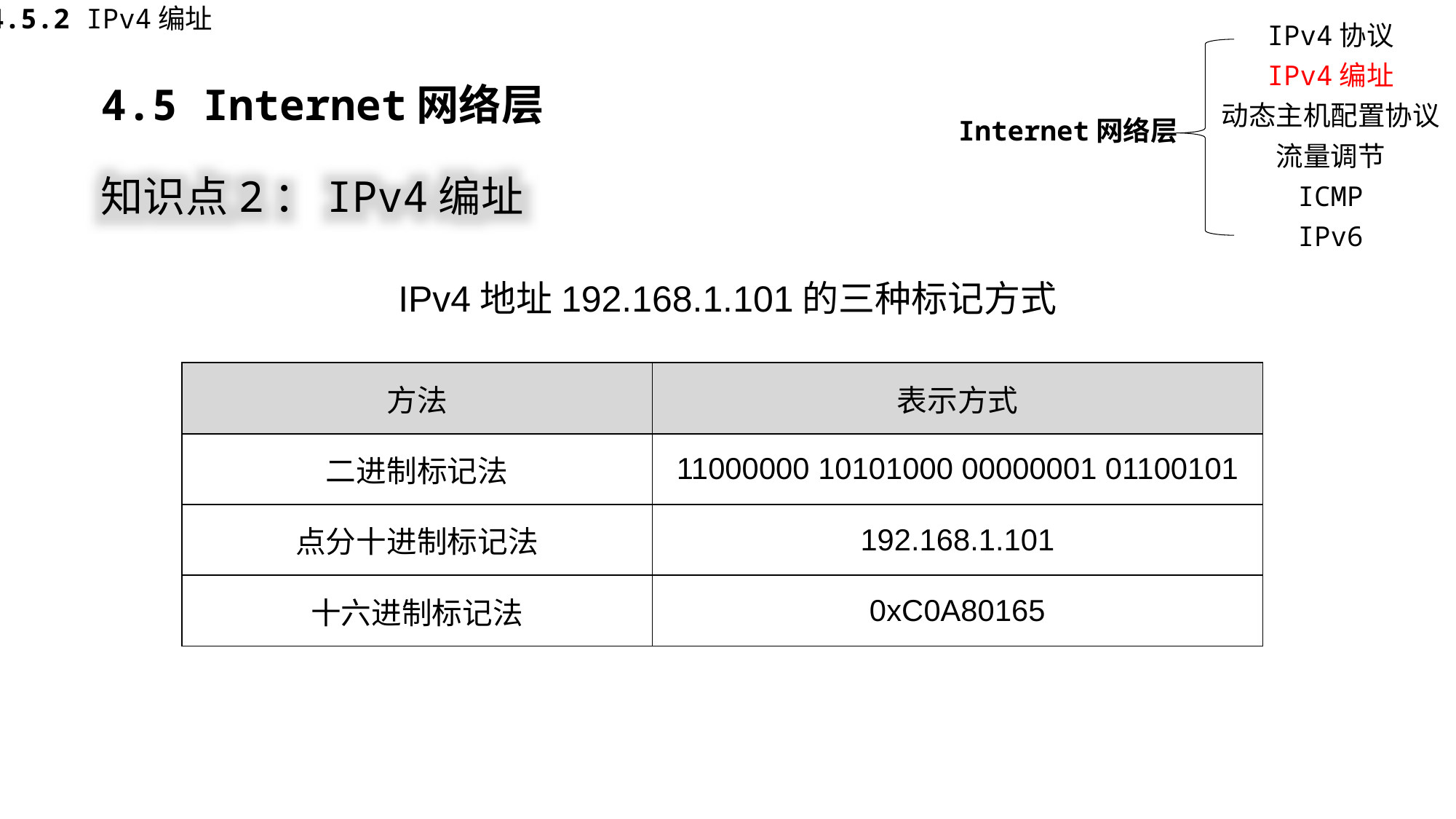

4.5.2 IPv4编址

IPv4协议

IPv4编址
动态主机配置协议
Internet网络层
流量调节
ICMP
IPv6
4.5 Internet网络层
知识点2：IPv4编址
IPv4地址192.168.1.101的三种标记方式
| 方法 | 表示方式 |
| --- | --- |
| 二进制标记法 | 11000000 10101000 00000001 01100101 |
| 点分十进制标记法 | 192.168.1.101 |
| 十六进制标记法 | 0xC0A80165 |